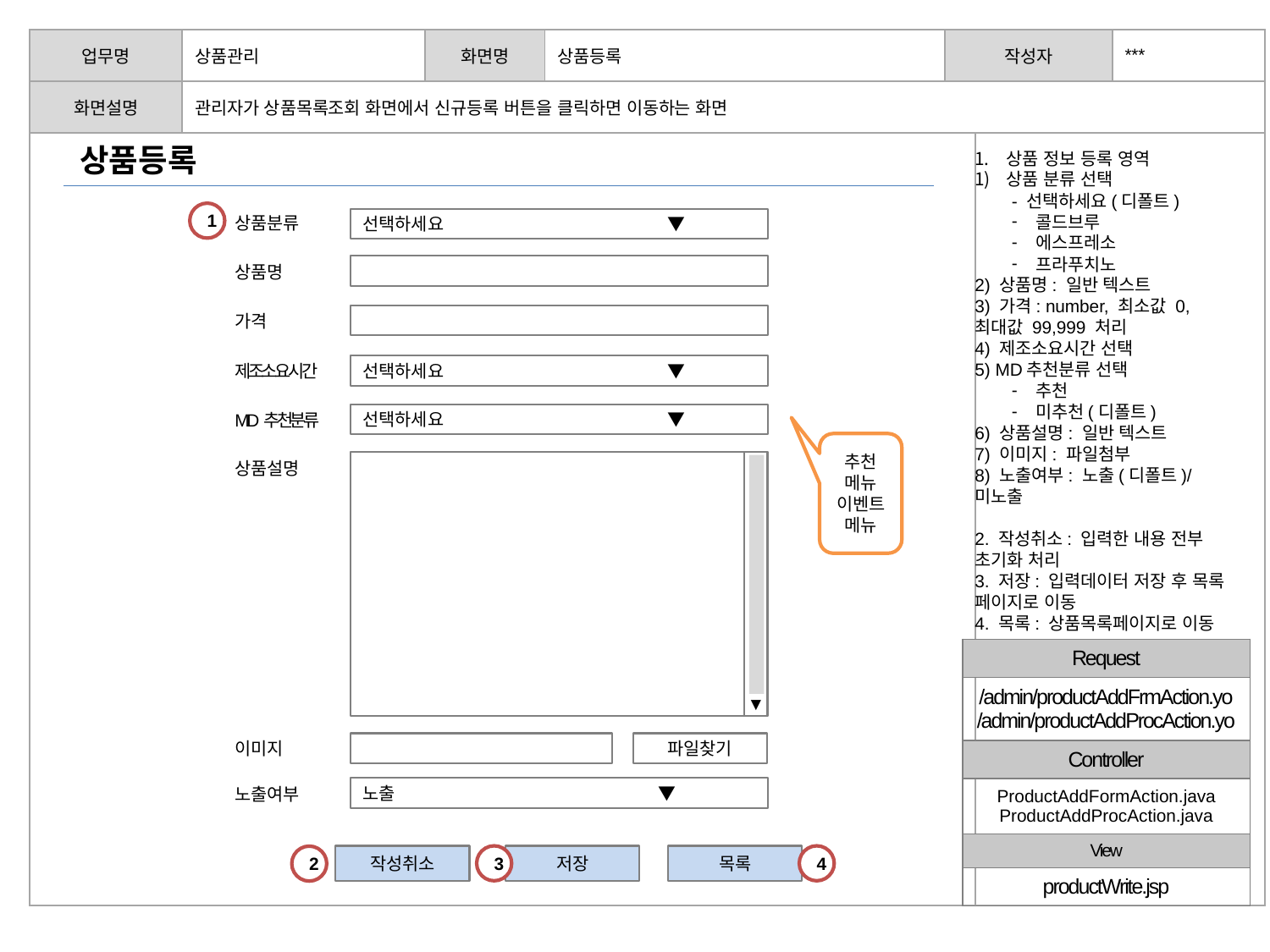

| 업무명 | 상품관리 | 화면명 | 상품등록 | 작성자 |  | \*\*\* |
| --- | --- | --- | --- | --- | --- | --- |
| 화면설명 | 관리자가 상품목록조회 화면에서 신규등록 버튼을 클릭하면 이동하는 화면 |  |  |  |  |  |
|  |  |  |  |  |  |  |
상품등록
상품 정보 등록 영역
상품 분류 선택
- 선택하세요(디폴트)
콜드브루
에스프레소
프라푸치노
2) 상품명: 일반 텍스트
3) 가격: number, 최소값 0, 최대값 99,999 처리
4) 제조소요시간 선택
5) MD추천분류 선택
추천
미추천(디폴트)
6) 상품설명: 일반 텍스트
7) 이미지: 파일첨부
8) 노출여부: 노출(디폴트)/미노출

2. 작성취소: 입력한 내용 전부 초기화 처리
3. 저장: 입력데이터 저장 후 목록 페이지로 이동
4. 목록: 상품목록페이지로 이동
1
상품분류
선택하세요                                              ▼
상품명

가격

제조소요시간
선택하세요                                              ▼
MD추천분류
선택하세요                                              ▼
추천 메뉴
이벤트 메뉴
상품설명

▼
| Request |
| --- |
| /admin/productAddFrmAction.yo /admin/productAddProcAction.yo |
| Controller |
| ProductAddFormAction.java ProductAddProcAction.java |
| View |
| productWrite.jsp |
이미지

파일찾기
노출여부
노출                                                      ▼
작성취소
3
저장
목록
4
2